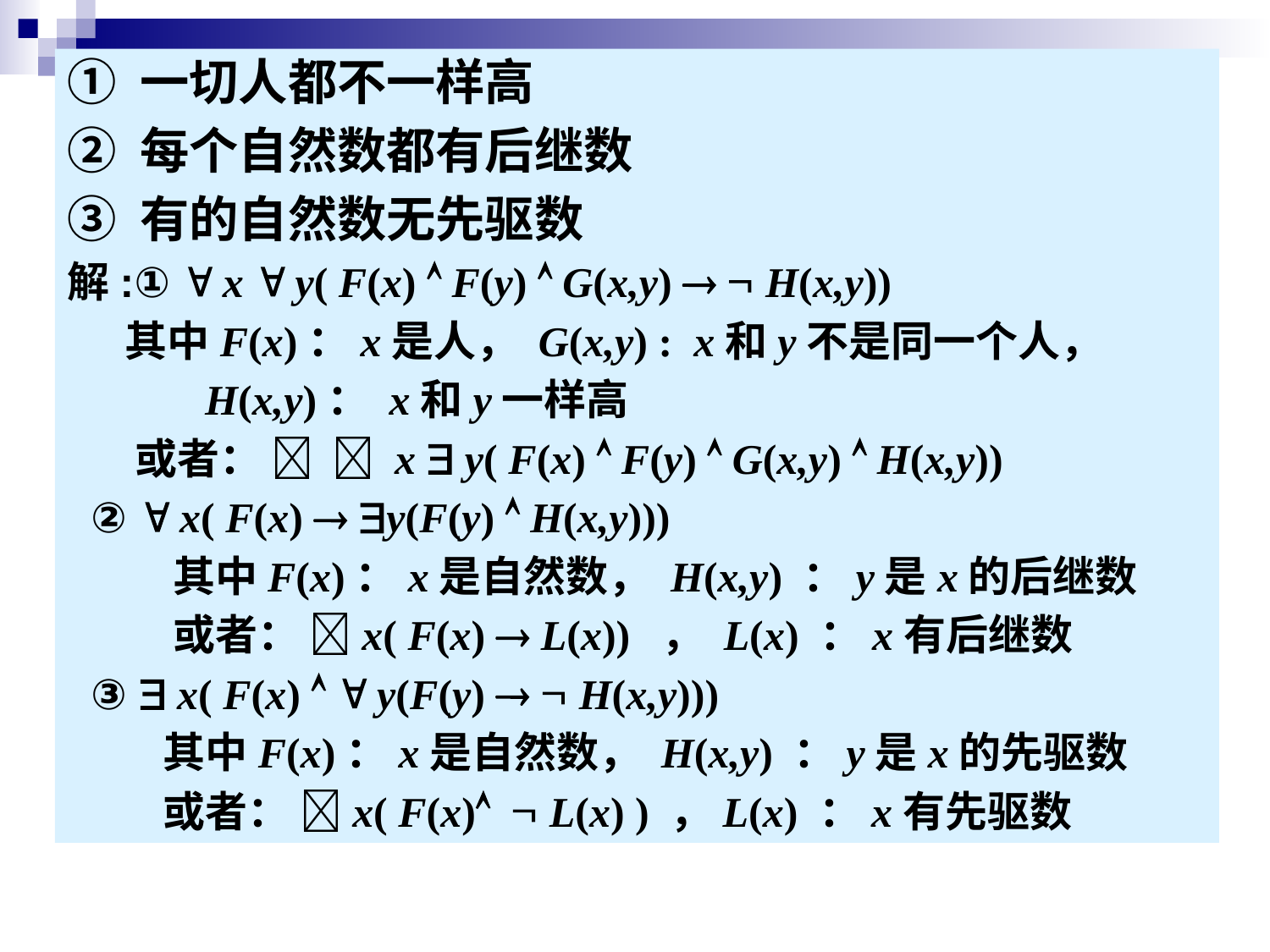

① 一切人都不一样高
② 每个自然数都有后继数
③ 有的自然数无先驱数
解:① ∀ x ∀ y( F(x) ∧ F(y) ∧ G(x,y) → ¬ H(x,y))
     其中F(x)：x是人， G(x,y) :  x和y不是同一个人，
             H(x,y)： x和y一样高
      或者： ¬  ∃ x ∃ y( F(x) ∧ F(y) ∧ G(x,y) ∧ H(x,y))
  ② ∀ x( F(x) → ∃y(F(y) ∧ H(x,y)))
          其中F(x)：x是自然数， H(x,y) ：y是x的后继数
          或者： ∀x( F(x) → L(x))  ， L(x) ：x有后继数
  ③ ∃ x( F(x) ∧ ∀ y(F(y) → ¬ H(x,y)))
         其中F(x)：x是自然数， H(x,y) ：y是x的先驱数
         或者： ∃x( F(x)∧  ¬ L(x) ) ，L(x) ：x有先驱数
40